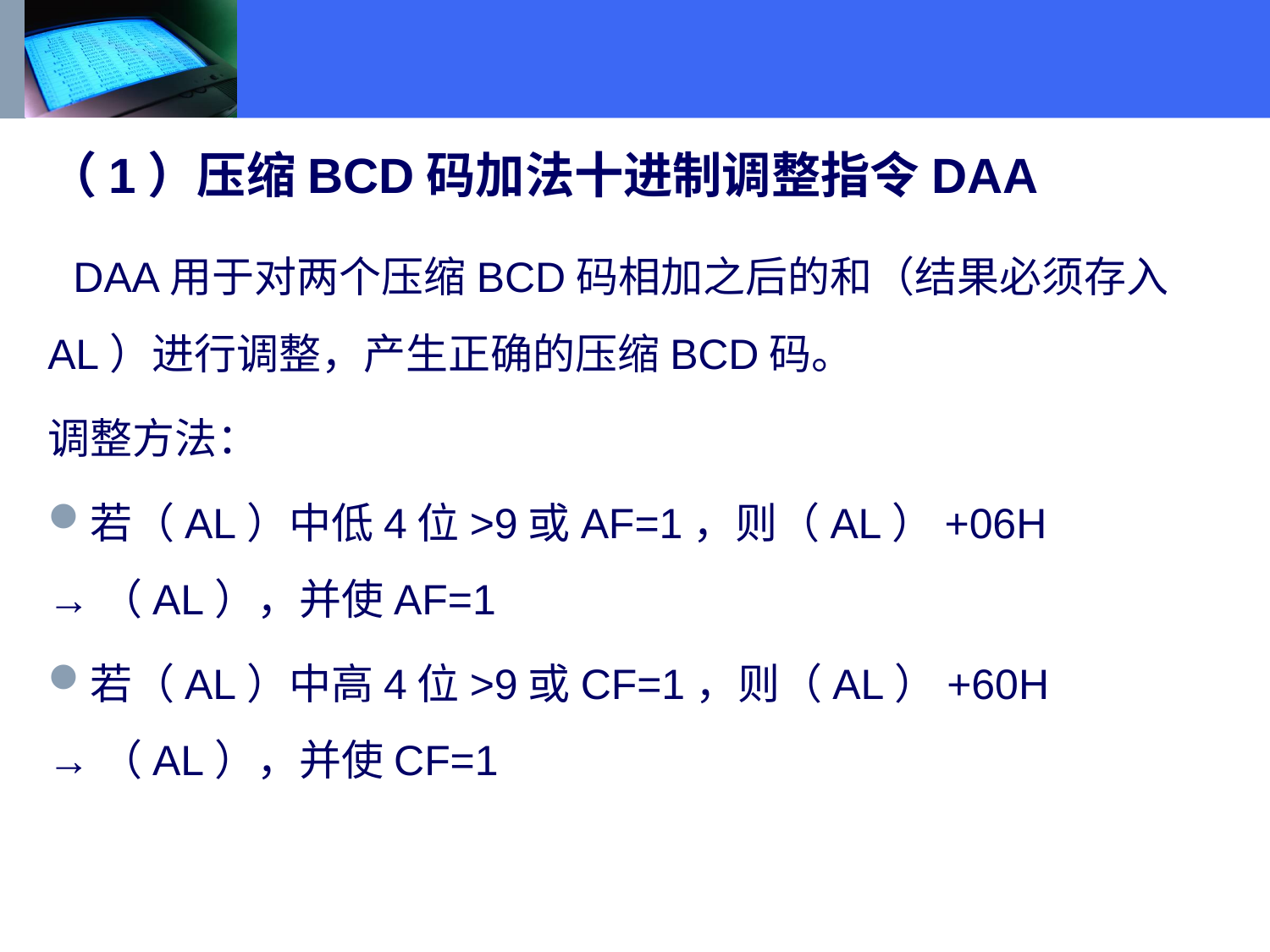

（1）压缩BCD码加法十进制调整指令DAA
  DAA用于对两个压缩BCD码相加之后的和（结果必须存入AL）进行调整，产生正确的压缩BCD码。
调整方法：
若（AL）中低4位>9或AF=1，则（AL）+06H →（AL），并使AF=1
若（AL）中高4位>9或CF=1，则（AL）+60H →（AL），并使CF=1